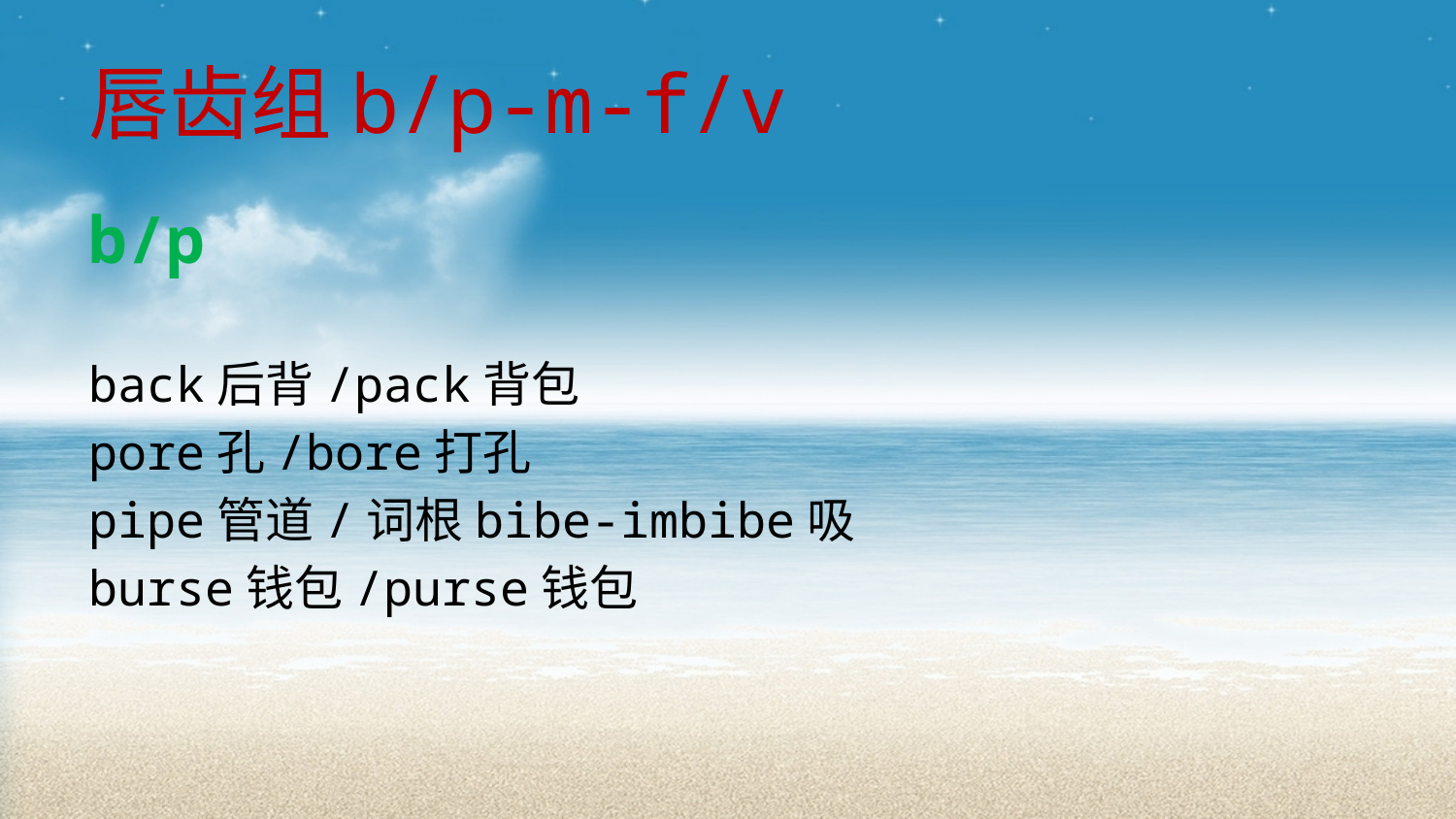

# 唇齿组b/p-m-f/v
b/p

back后背/pack背包
pore孔/bore打孔
pipe管道/词根bibe-imbibe吸
burse钱包/purse钱包